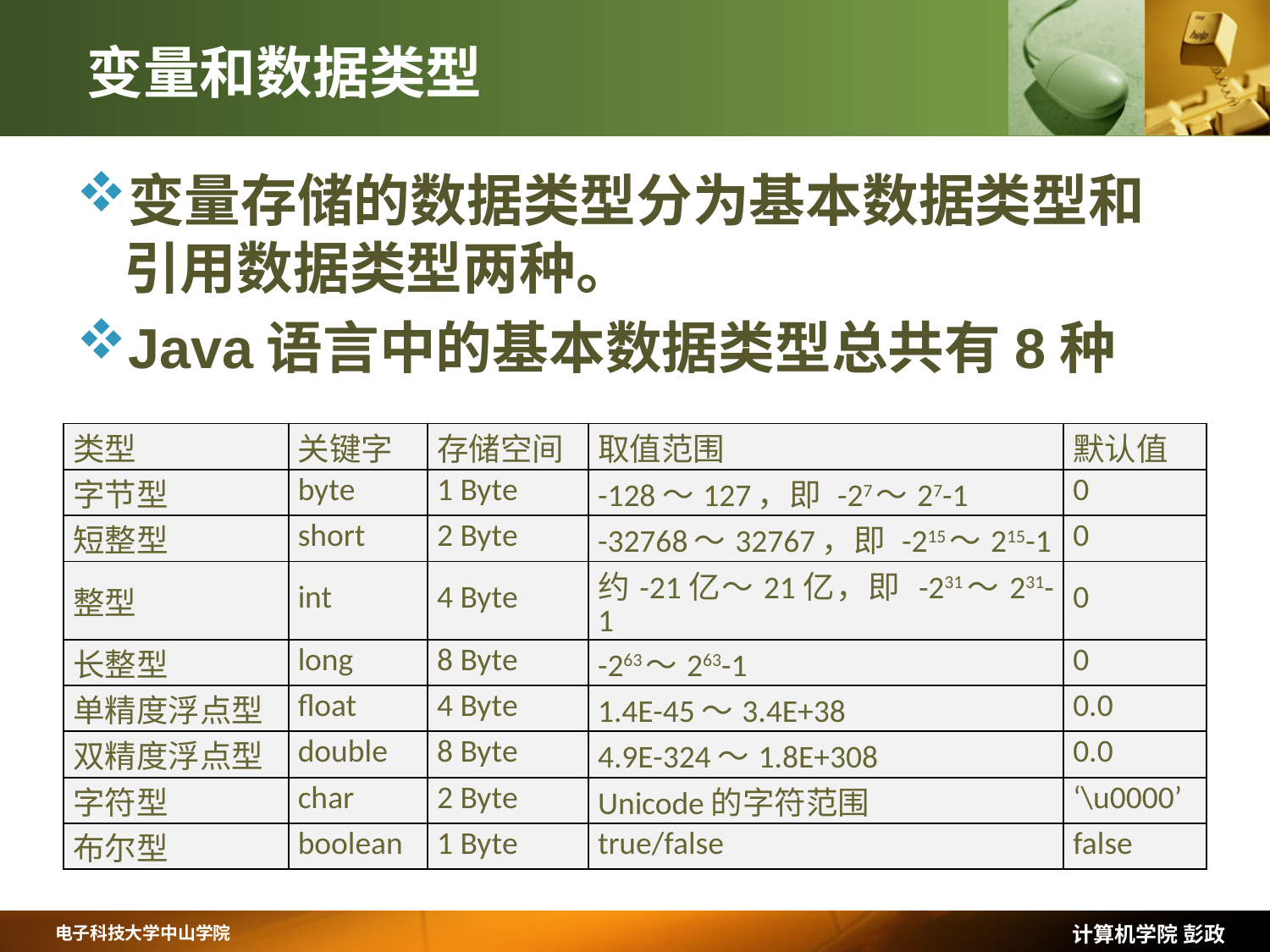

# 变量和数据类型
变量存储的数据类型分为基本数据类型和引用数据类型两种。
Java语言中的基本数据类型总共有8种
| 类型 | 关键字 | 存储空间 | 取值范围 | 默认值 |
| --- | --- | --- | --- | --- |
| 字节型 | byte | 1 Byte | -128～127，即 -27～27-1 | 0 |
| 短整型 | short | 2 Byte | -32768～32767，即 -215～215-1 | 0 |
| 整型 | int | 4 Byte | 约-21亿～21亿，即 -231～231-1 | 0 |
| 长整型 | long | 8 Byte | -263～263-1 | 0 |
| 单精度浮点型 | float | 4 Byte | 1.4E-45～3.4E+38 | 0.0 |
| 双精度浮点型 | double | 8 Byte | 4.9E-324～1.8E+308 | 0.0 |
| 字符型 | char | 2 Byte | Unicode的字符范围 | ‘\u0000’ |
| 布尔型 | boolean | 1 Byte | true/false | false |
计算机学院 彭政
电子科技大学中山学院